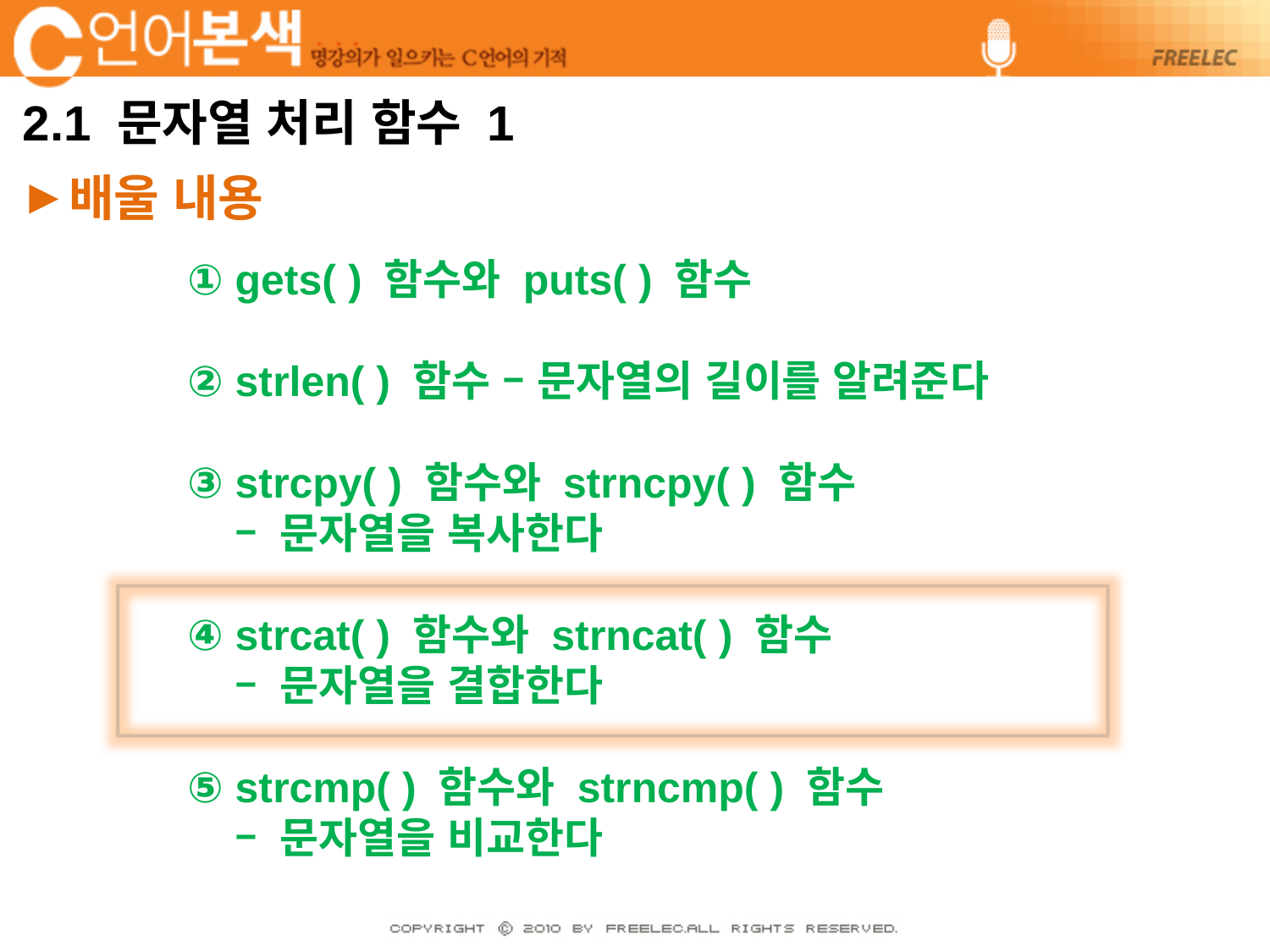

# 2.1 문자열 처리 함수 1
배울 내용

① gets( ) 함수와 puts( ) 함수

② strlen( ) 함수 – 문자열의 길이를 알려준다

③ strcpy( ) 함수와 strncpy( ) 함수
    – 문자열을 복사한다

④ strcat( ) 함수와 strncat( ) 함수
    – 문자열을 결합한다

⑤ strcmp( ) 함수와 strncmp( ) 함수
    – 문자열을 비교한다